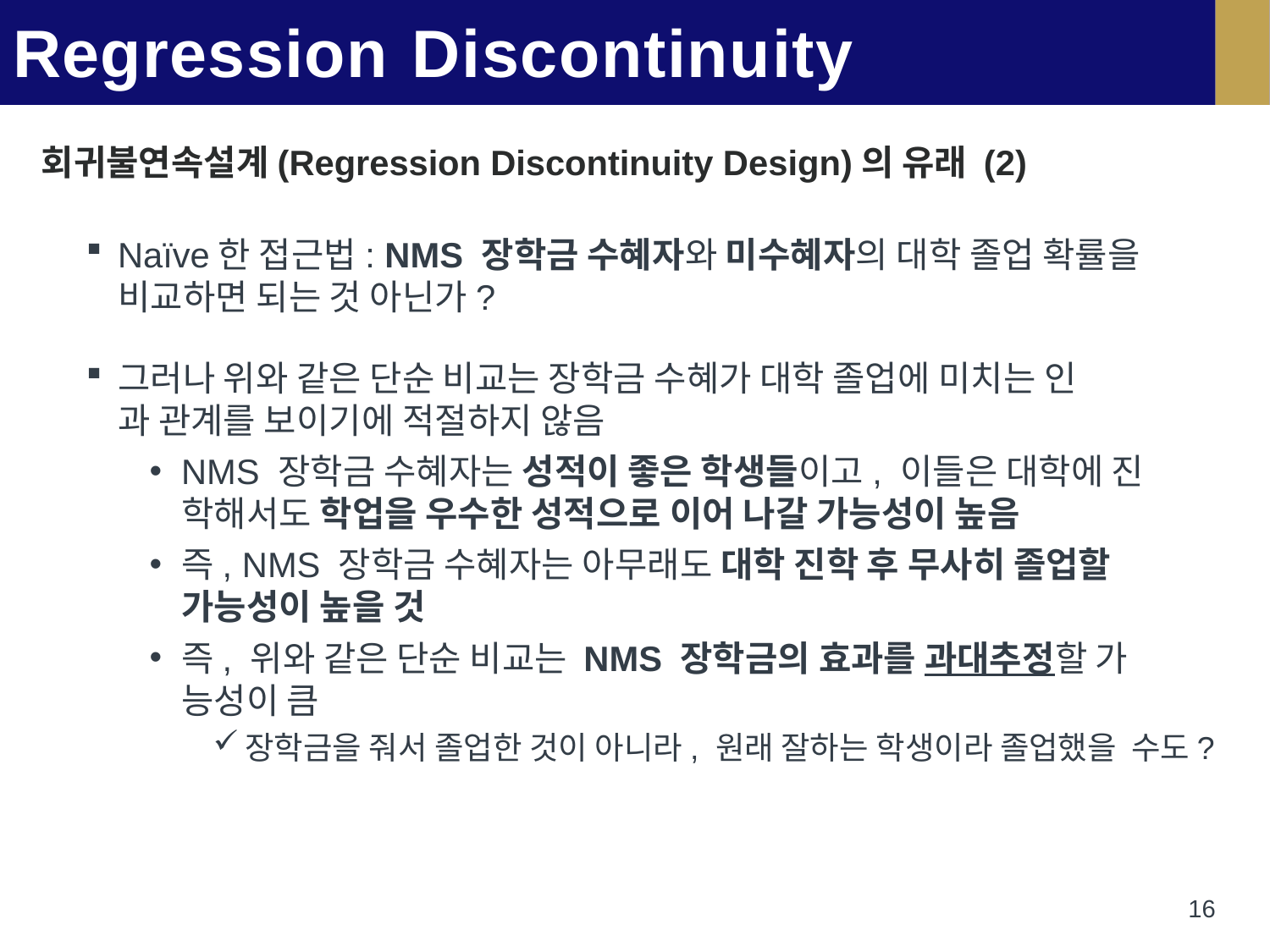

# Regression Discontinuity Design
회귀불연속설계(Regression Discontinuity Design)의 유래 (2)

Naïve한 접근법: NMS 장학금 수혜자와 미수혜자의 대학 졸업 확률을
비교하면 되는 것 아닌가?

그러나 위와 같은 단순 비교는 장학금 수혜가 대학 졸업에 미치는 인
과 관계를 보이기에 적절하지 않음
NMS 장학금 수혜자는 성적이 좋은 학생들이고, 이들은 대학에 진  학해서도 학업을 우수한 성적으로 이어 나갈 가능성이 높음
즉, NMS 장학금 수혜자는 아무래도 대학 진학 후 무사히 졸업할  가능성이 높을 것
즉, 위와 같은 단순 비교는 NMS 장학금의 효과를 과대추정할 가  능성이 큼
장학금을 줘서 졸업한 것이 아니라, 원래 잘하는 학생이라 졸업했을  수도?
16